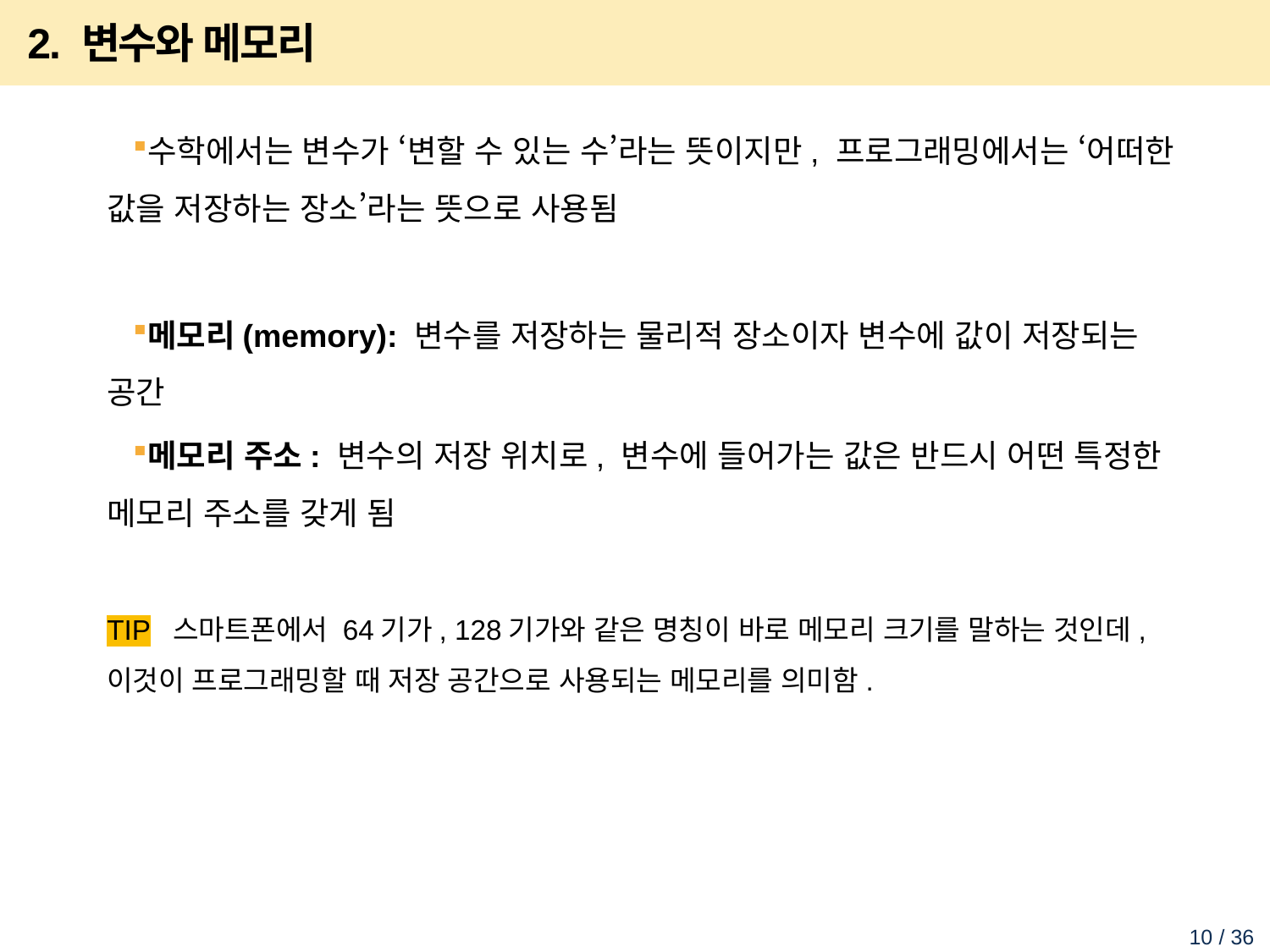

# 2. 변수와 메모리
수학에서는 변수가 ‘변할 수 있는 수’라는 뜻이지만, 프로그래밍에서는 ‘어떠한 값을 저장하는 장소’라는 뜻으로 사용됨

메모리(memory): 변수를 저장하는 물리적 장소이자 변수에 값이 저장되는 공간
메모리 주소: 변수의 저장 위치로, 변수에 들어가는 값은 반드시 어떤 특정한 메모리 주소를 갖게 됨

TIP  스마트폰에서 64기가, 128기가와 같은 명칭이 바로 메모리 크기를 말하는 것인데, 이것이 프로그래밍할 때 저장 공간으로 사용되는 메모리를 의미함.